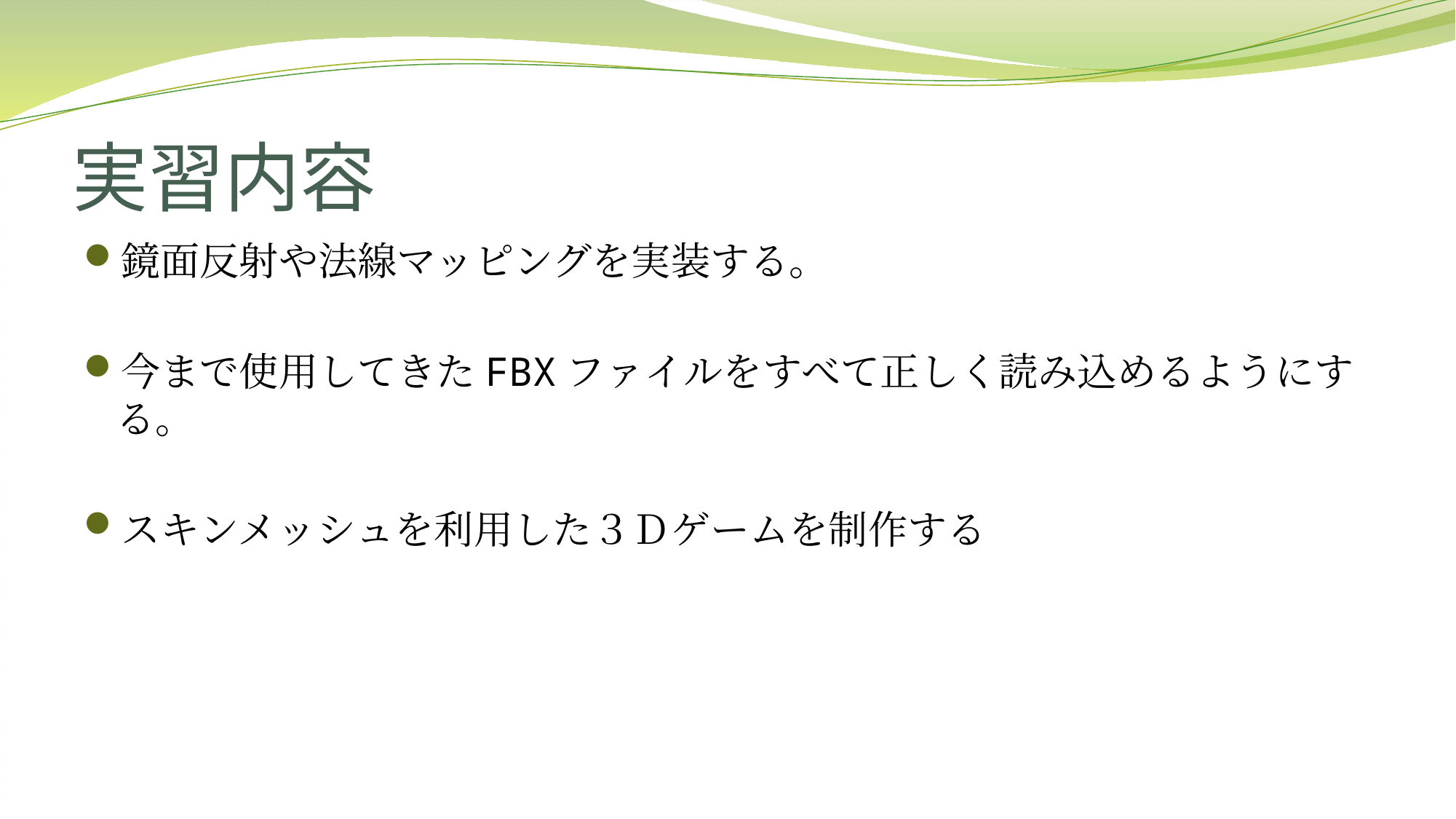

# 実習内容
鏡面反射や法線マッピングを実装する。

今まで使用してきたFBXファイルをすべて正しく読み込めるようにする。

スキンメッシュを利用した３Ｄゲームを制作する